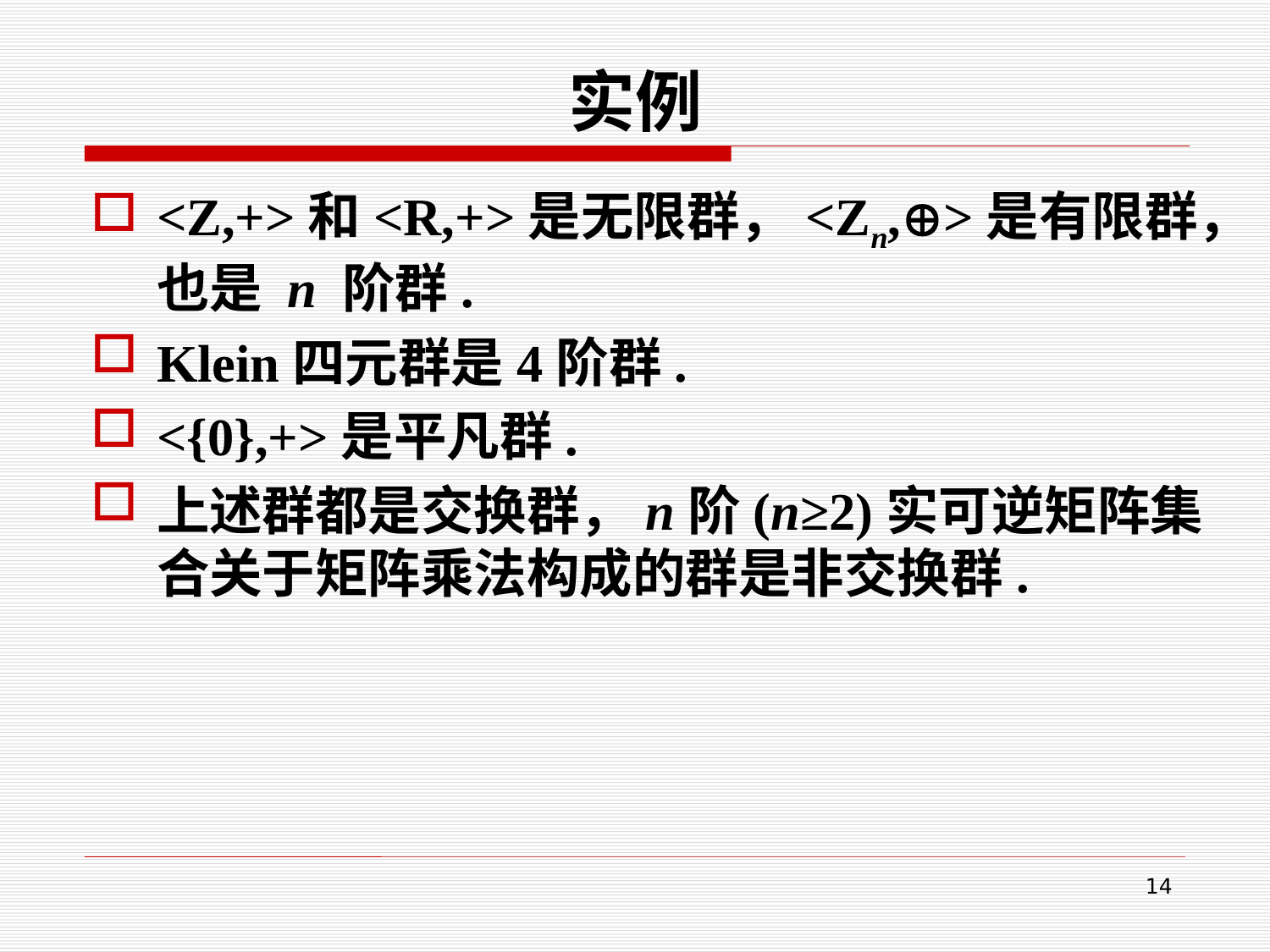

# 实例
<Z,+>和<R,+>是无限群，<Zn,⊕>是有限群，也是 n 阶群.
Klein四元群是4阶群.
<{0},+>是平凡群.
上述群都是交换群，n阶(n≥2)实可逆矩阵集合关于矩阵乘法构成的群是非交换群.

14